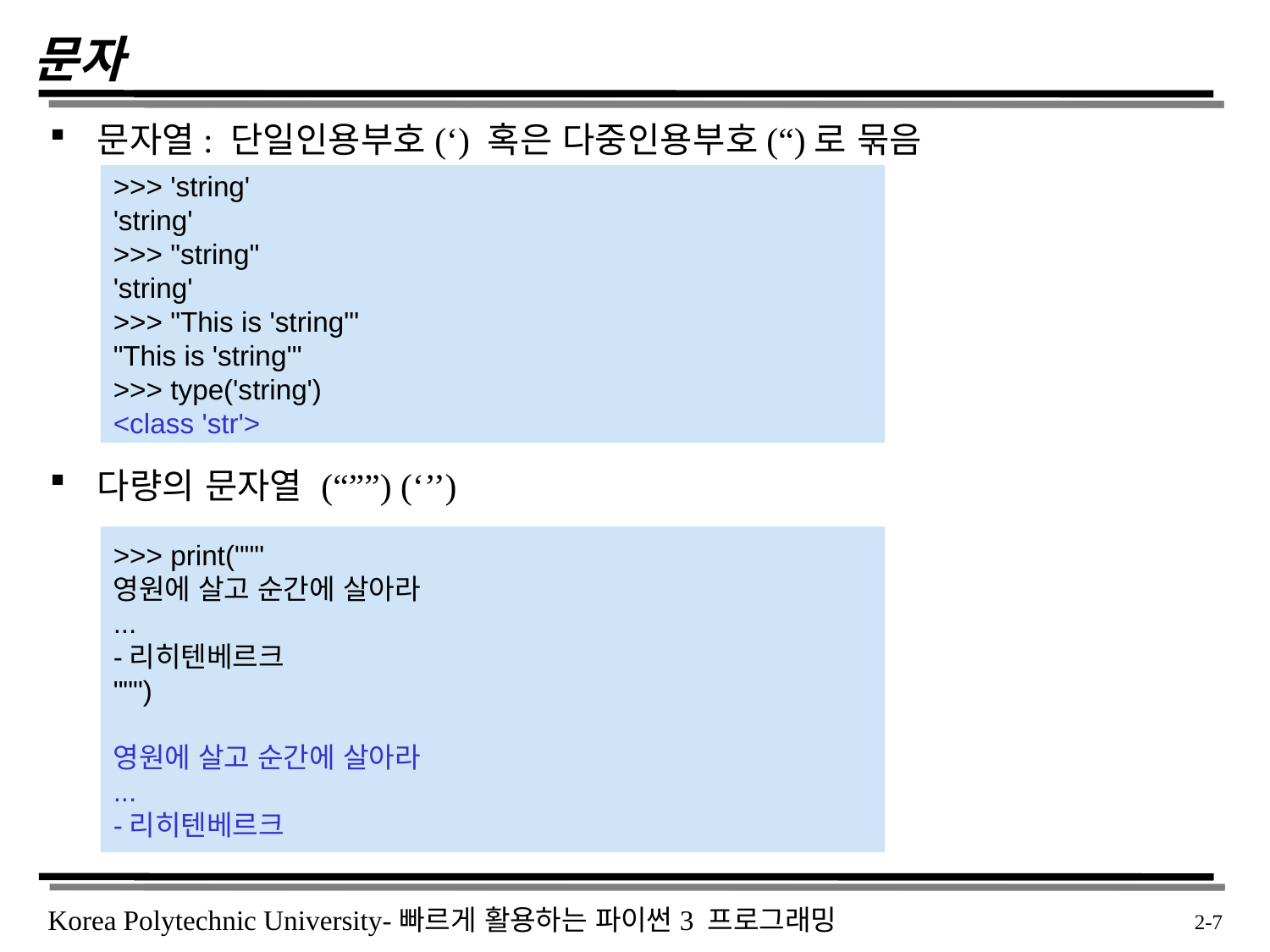

# 문자
문자열: 단일인용부호(‘) 혹은 다중인용부호(“)로 묶음

다량의 문자열 (“””) (‘’’)
>>> 'string'
'string'
>>> "string"
'string'
>>> "This is 'string'"
"This is 'string'"
>>> type('string')
<class 'str'>
>>> print("""
영원에 살고 순간에 살아라
...
-리히텐베르크
""")

영원에 살고 순간에 살아라
...
-리히텐베르크
 2-7